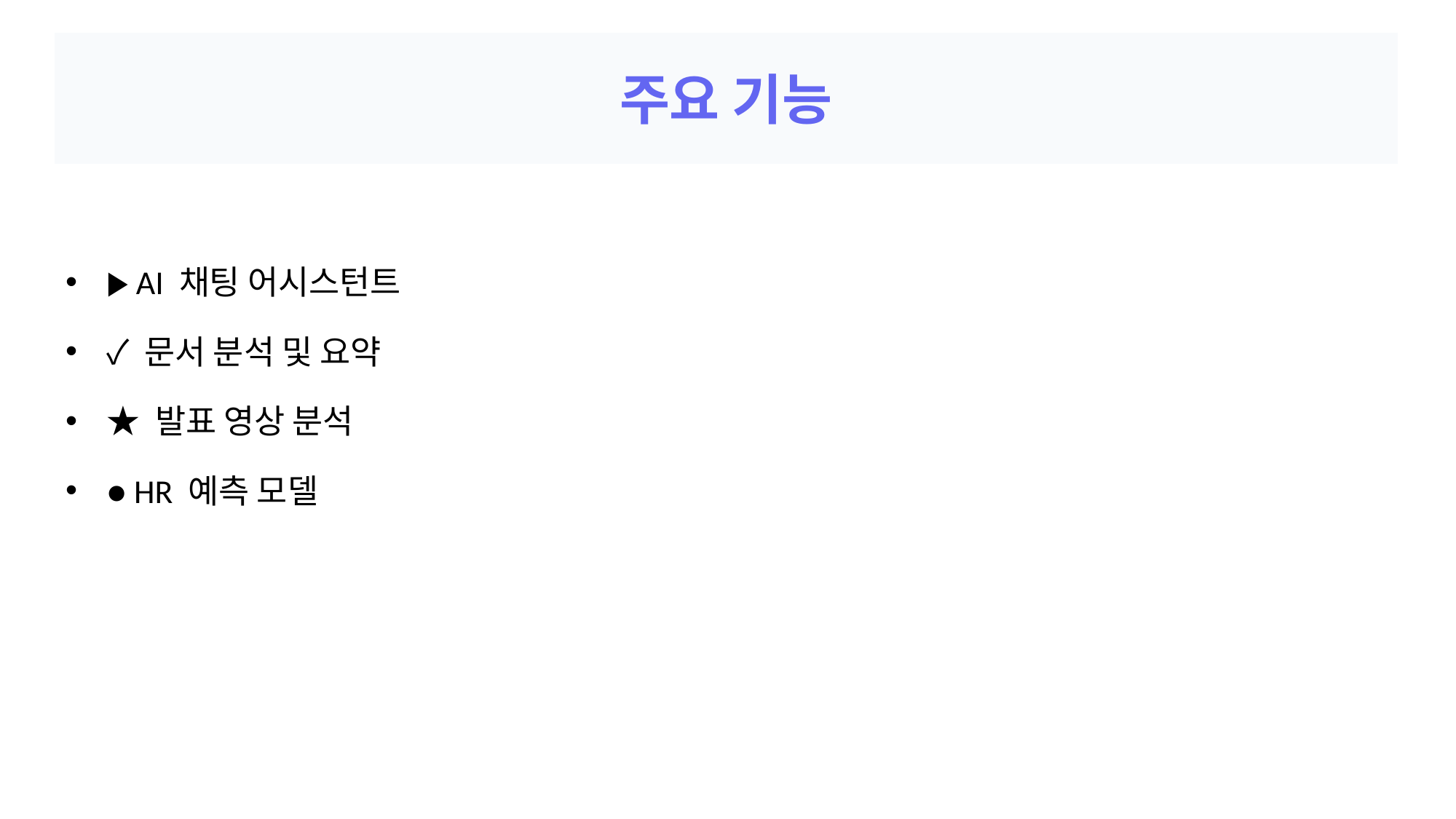

# 주요 기능

▶ AI 채팅 어시스턴트
✓ 문서 분석 및 요약
★ 발표 영상 분석
● HR 예측 모델